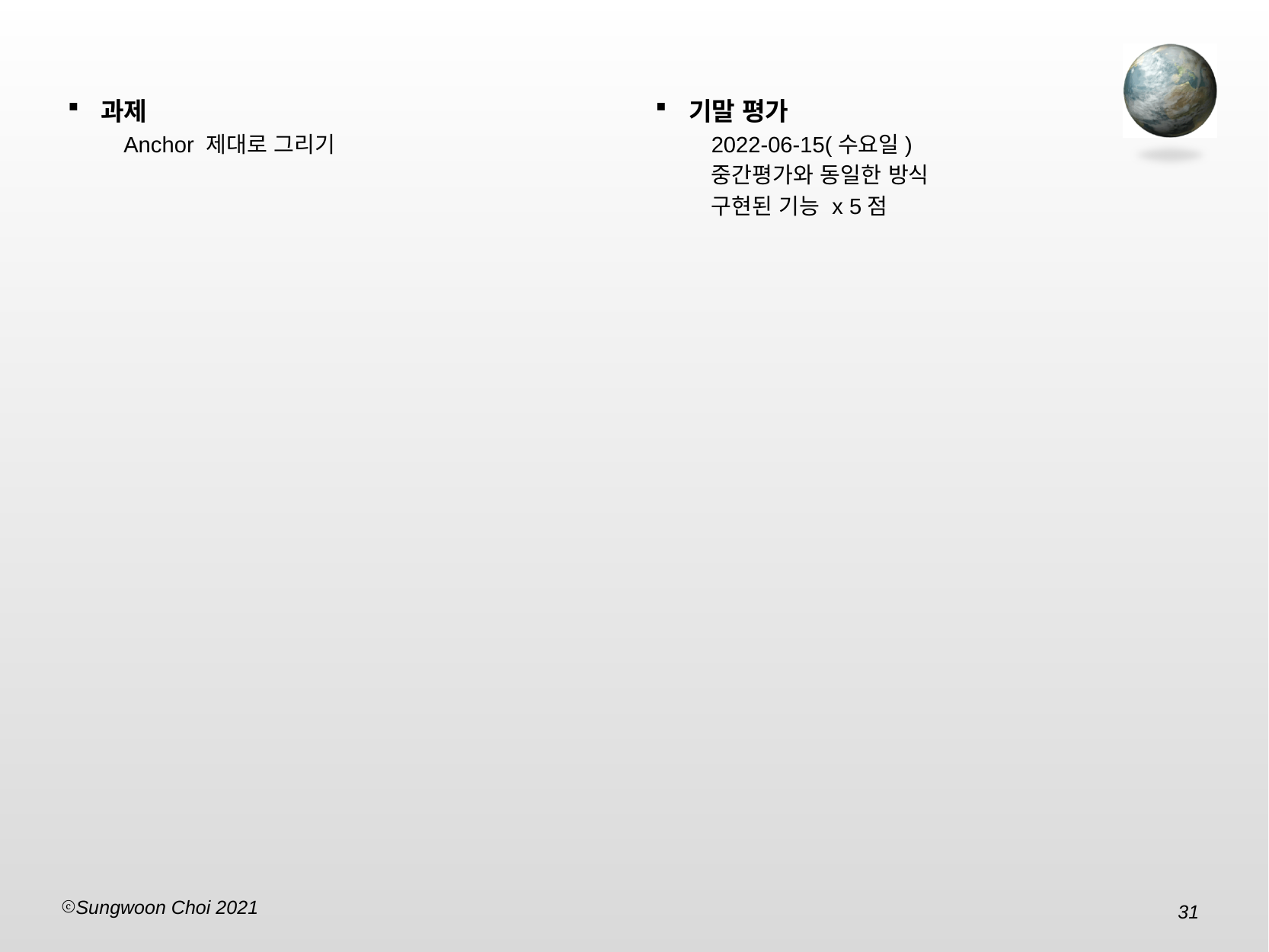

과제
Anchor 제대로 그리기
기말 평가
2022-06-15(수요일)
중간평가와 동일한 방식
구현된 기능 x 5점
Sungwoon Choi 2021
31